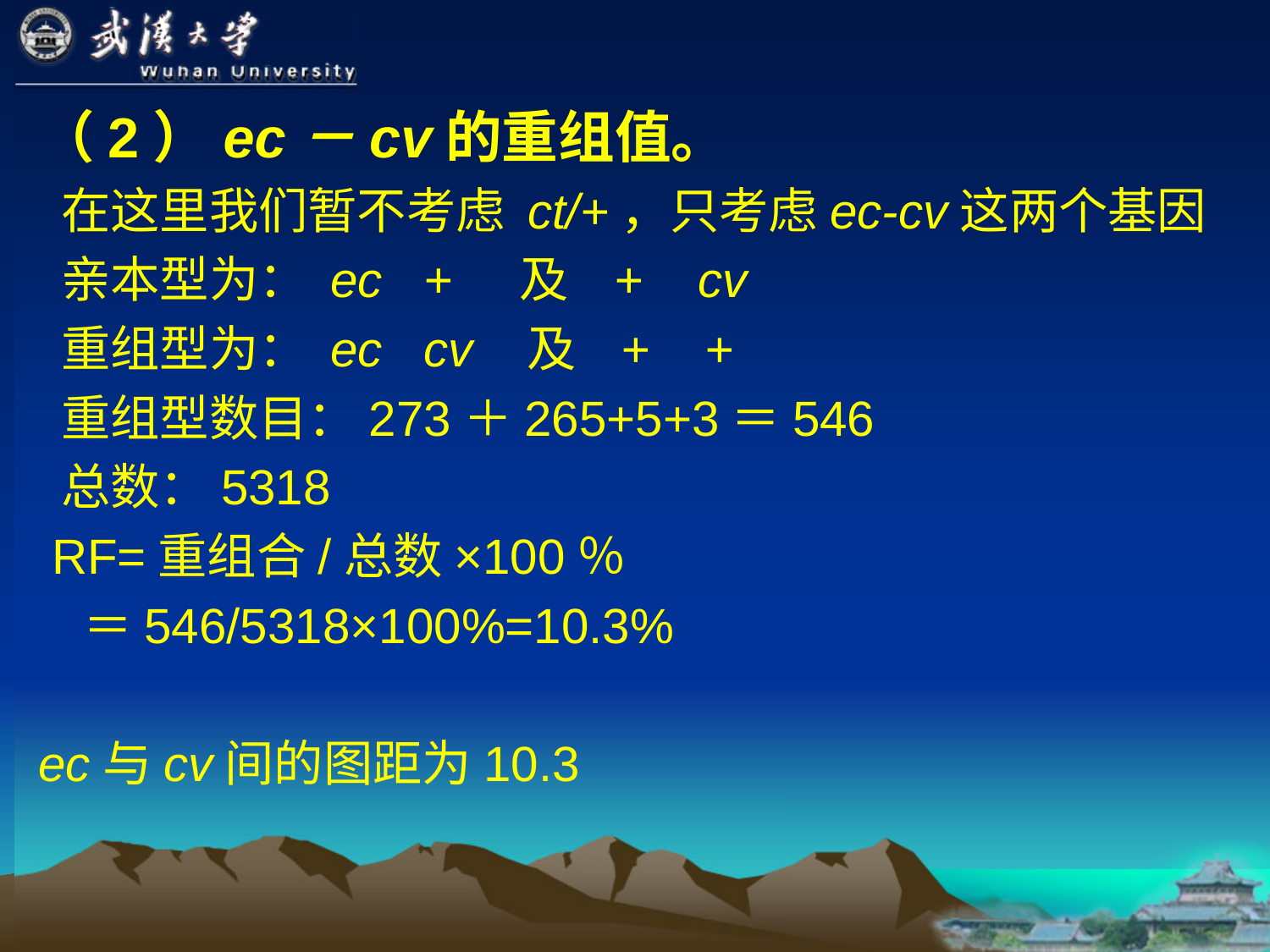

（2）ec－cv的重组值。
 在这里我们暂不考虑 ct/+，只考虑ec-cv这两个基因
 亲本型为： ec   +    及   +    cv
 重组型为： ec   cv   及   +    +
 重组型数目：273＋265+5+3＝546
 总数：5318
 RF=重组合/总数×100％
   ＝546/5318×100%=10.3%

ec与cv间的图距为10.3